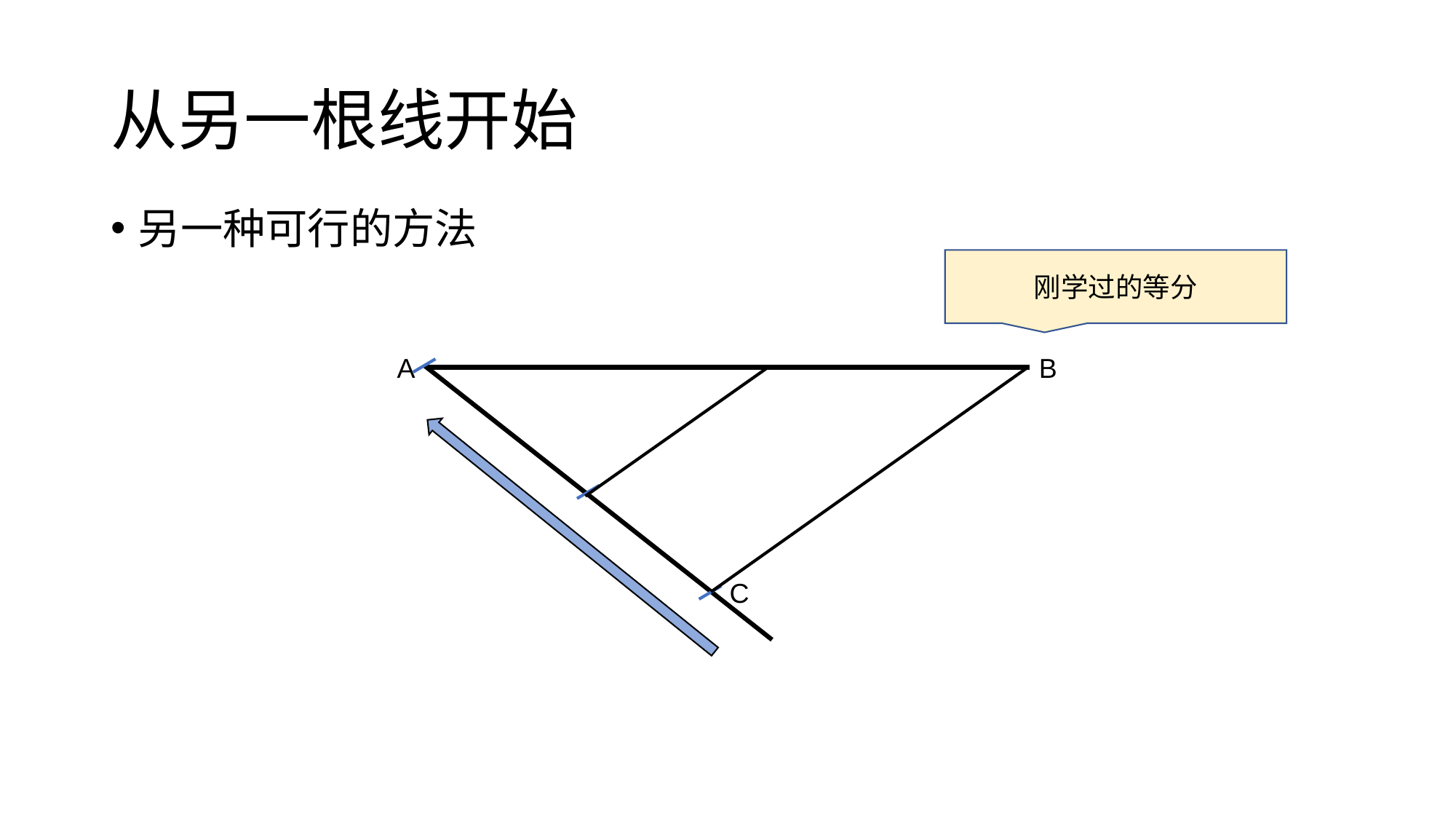

# 从另一根线开始
另一种可行的方法
刚学过的等分
A
B

C